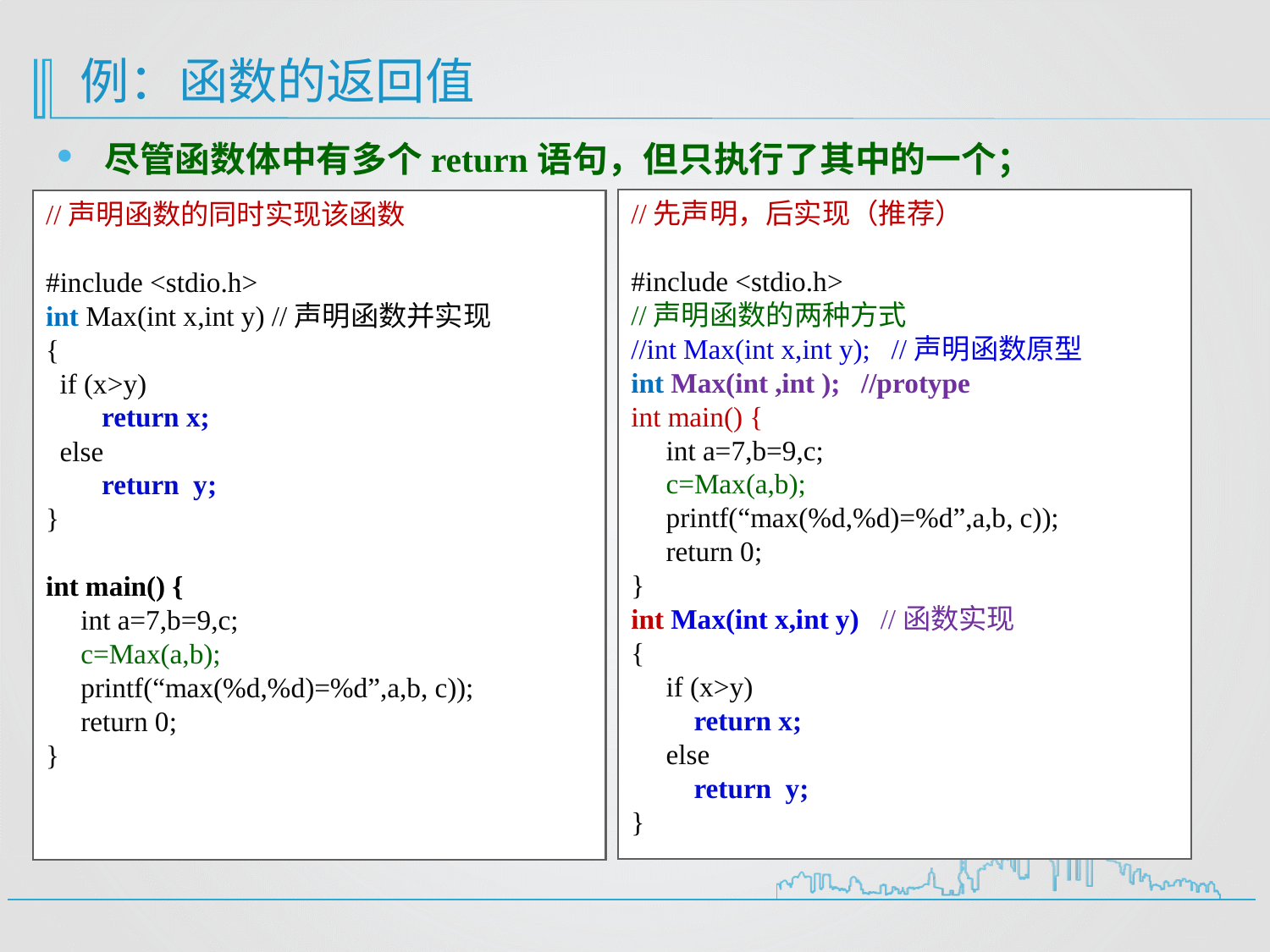

# 例：函数的返回值
尽管函数体中有多个return语句，但只执行了其中的一个；
//先声明，后实现（推荐）

#include <stdio.h>
//声明函数的两种方式
//int Max(int x,int y);   //声明函数原型
int Max(int ,int );   //protype
int main() {
     int a=7,b=9,c;
     c=Max(a,b);
     printf(“max(%d,%d)=%d”,a,b, c));
     return 0;
}
int Max(int x,int y)   //函数实现
{
     if (x>y)
         return x;
     else
         return  y;
}

//声明函数的同时实现该函数

#include <stdio.h>
int Max(int x,int y) //声明函数并实现
{
  if (x>y)
        return x;
  else
        return  y;
}

int main() {
     int a=7,b=9,c;
     c=Max(a,b);
     printf(“max(%d,%d)=%d”,a,b, c));
     return 0;
}